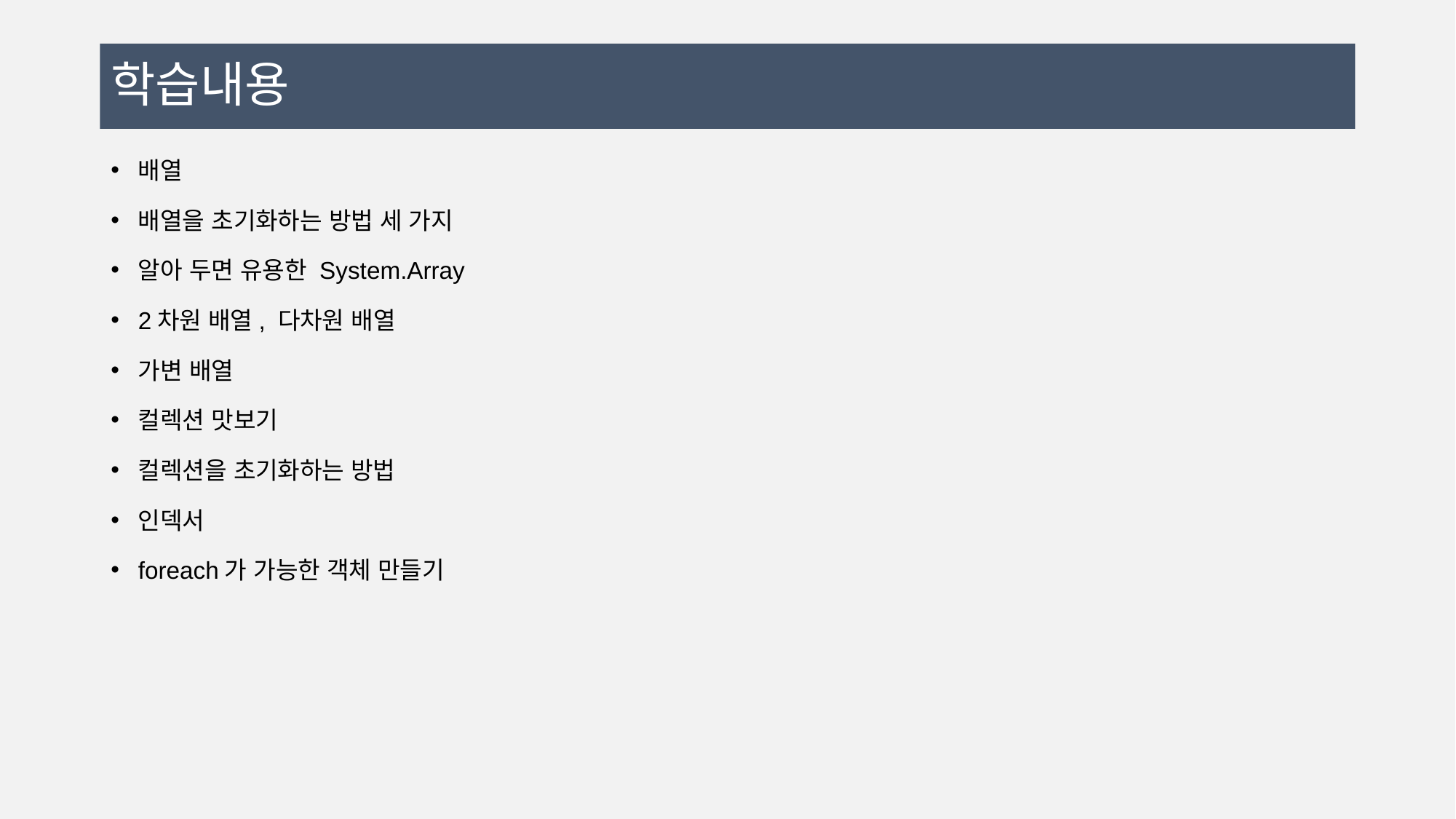

# 학습내용
배열
배열을 초기화하는 방법 세 가지
알아 두면 유용한 System.Array
2차원 배열, 다차원 배열
가변 배열
컬렉션 맛보기
컬렉션을 초기화하는 방법
인덱서
foreach가 가능한 객체 만들기